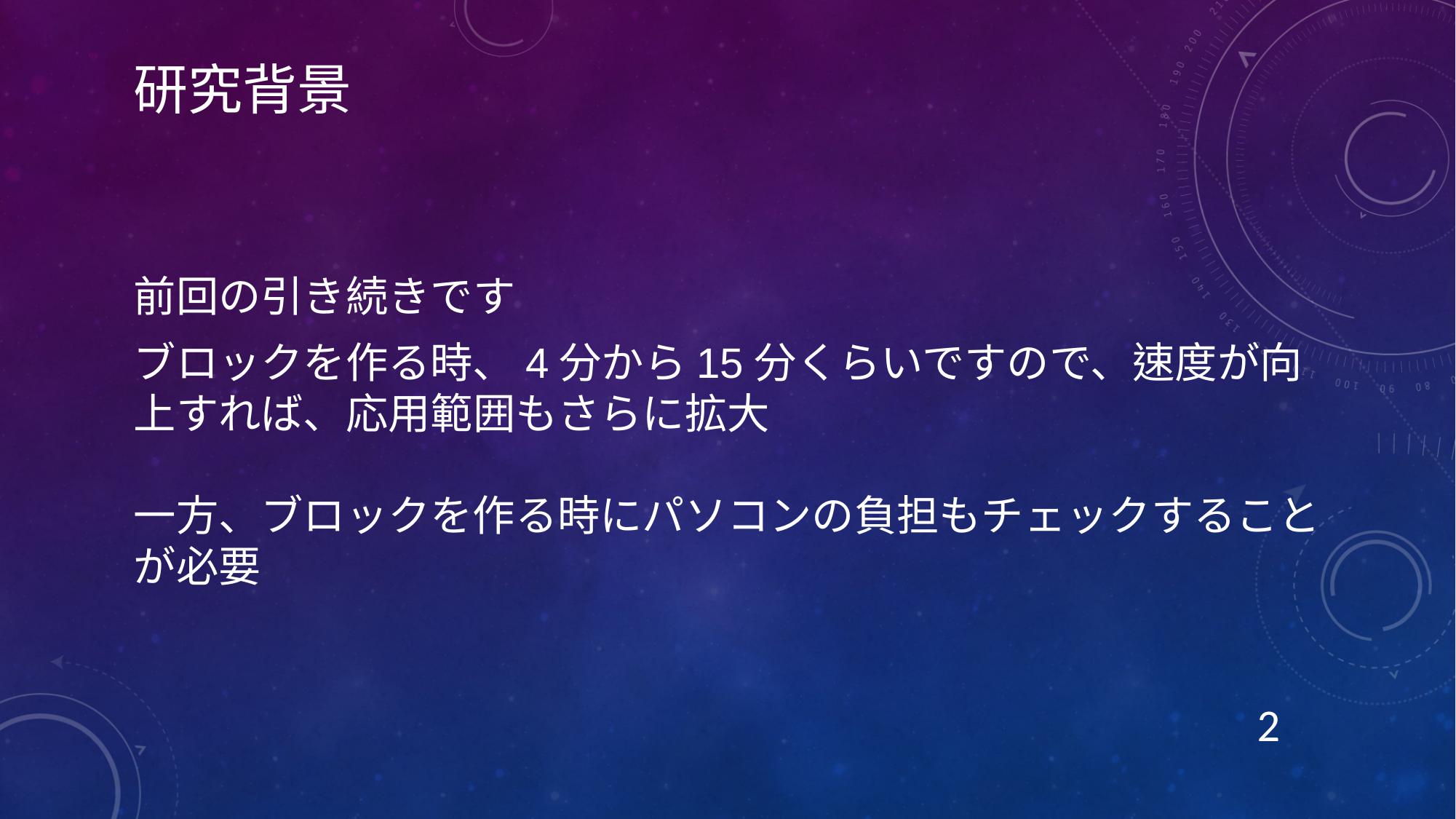

# 研究背景
前回の引き続きです
ブロックを作る時、4分から15分くらいですので、速度が向上すれば、応用範囲もさらに拡大
一方、ブロックを作る時にパソコンの負担もチェックすることが必要
2